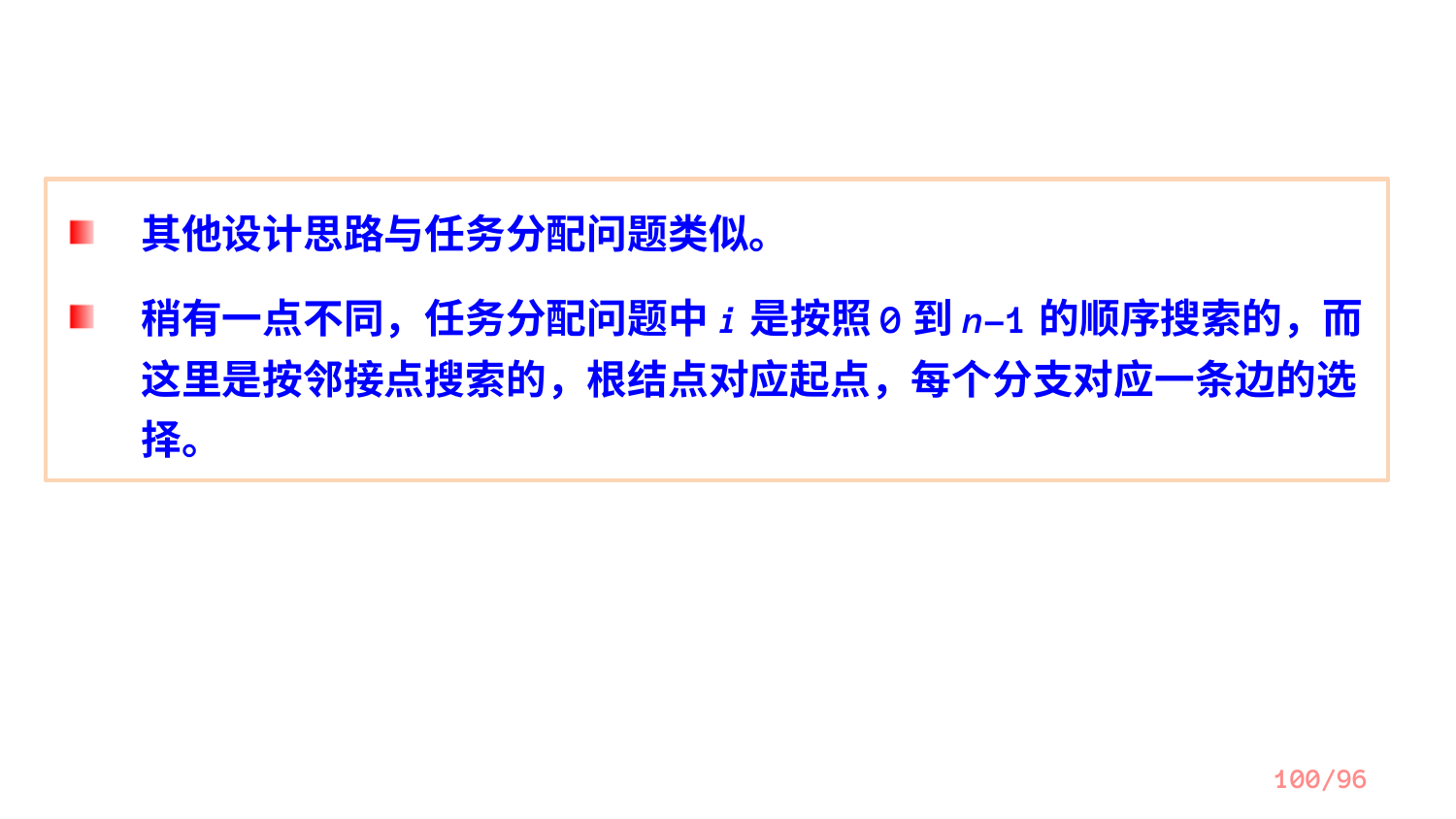

其他设计思路与任务分配问题类似。
稍有一点不同，任务分配问题中i是按照0到n-1的顺序搜索的，而这里是按邻接点搜索的，根结点对应起点，每个分支对应一条边的选择。
100/96